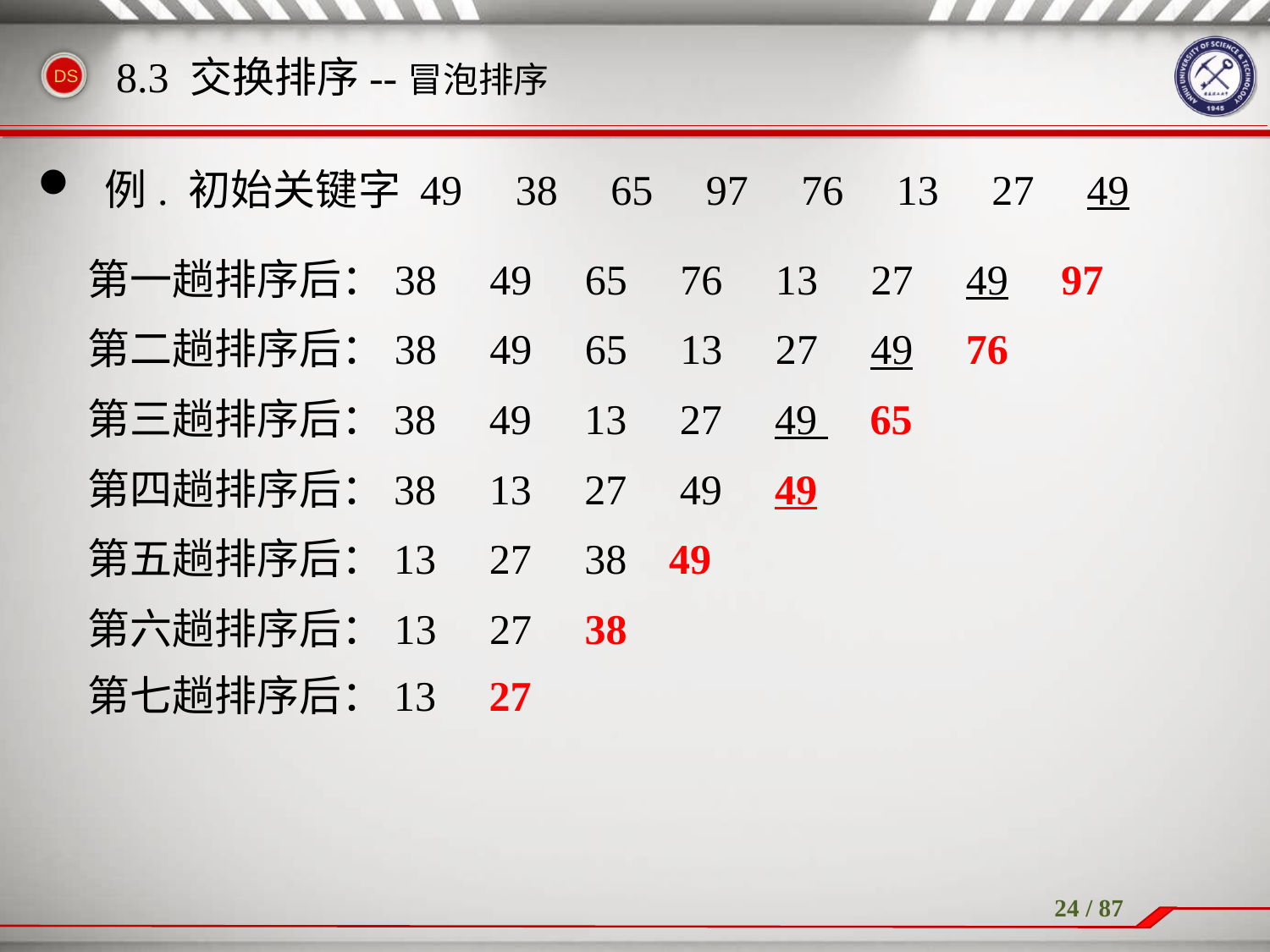

例. 初始关键字 49     38     65     97     76     13     27     49

8.3 交换排序--冒泡排序
第一趟排序后：38     49     65     76     13     27     49     97
第二趟排序后：38     49     65     13     27     49     76
第三趟排序后：38     49     13     27     49     65
第四趟排序后：38     13     27     49     49
第五趟排序后：13     27     38    49
第六趟排序后：13     27     38
第七趟排序后：13     27